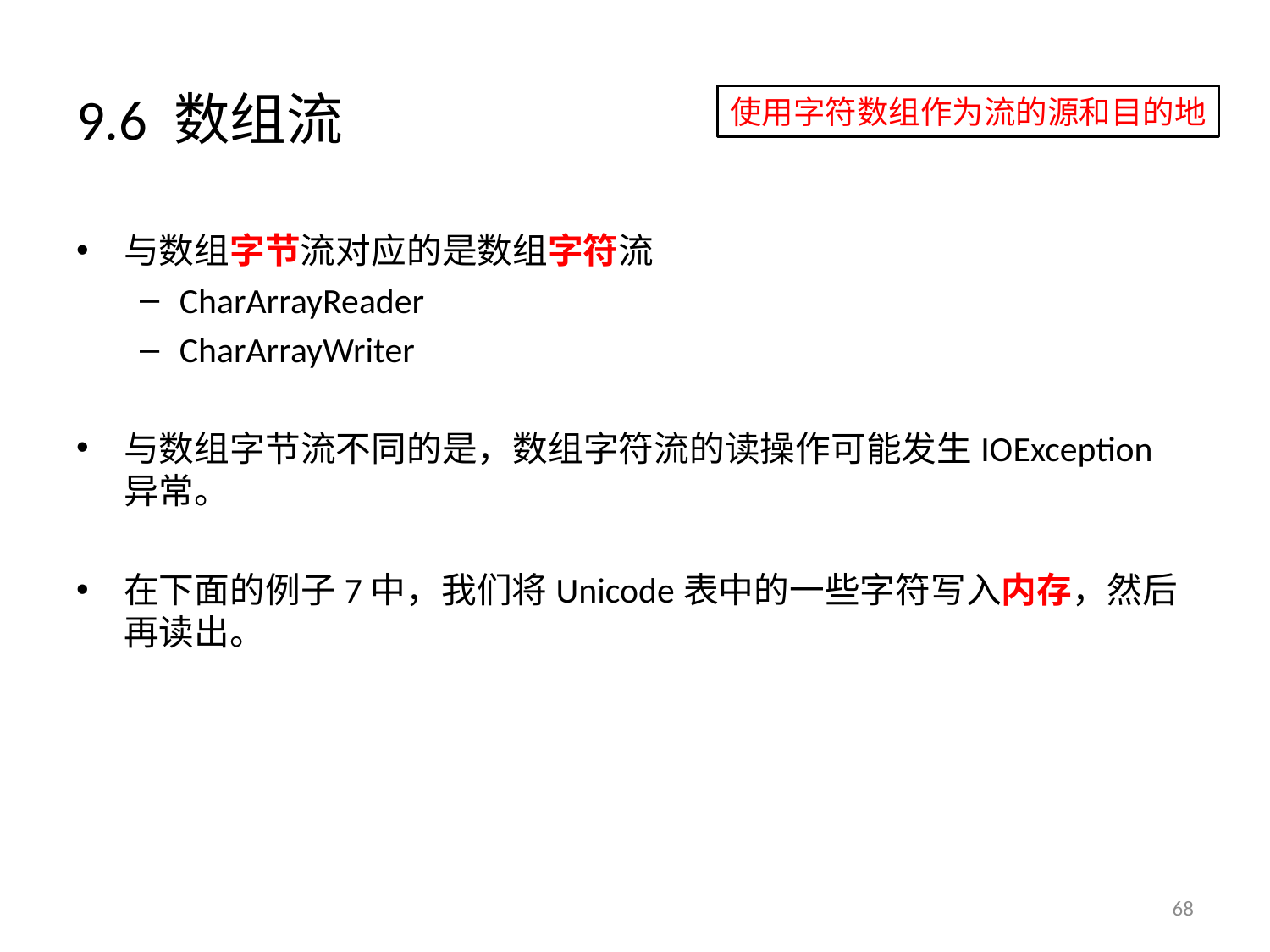

# 9.6 数组流
使用字符数组作为流的源和目的地
与数组字节流对应的是数组字符流
CharArrayReader
CharArrayWriter

与数组字节流不同的是，数组字符流的读操作可能发生IOException异常。

在下面的例子7中，我们将Unicode表中的一些字符写入内存，然后再读出。
68